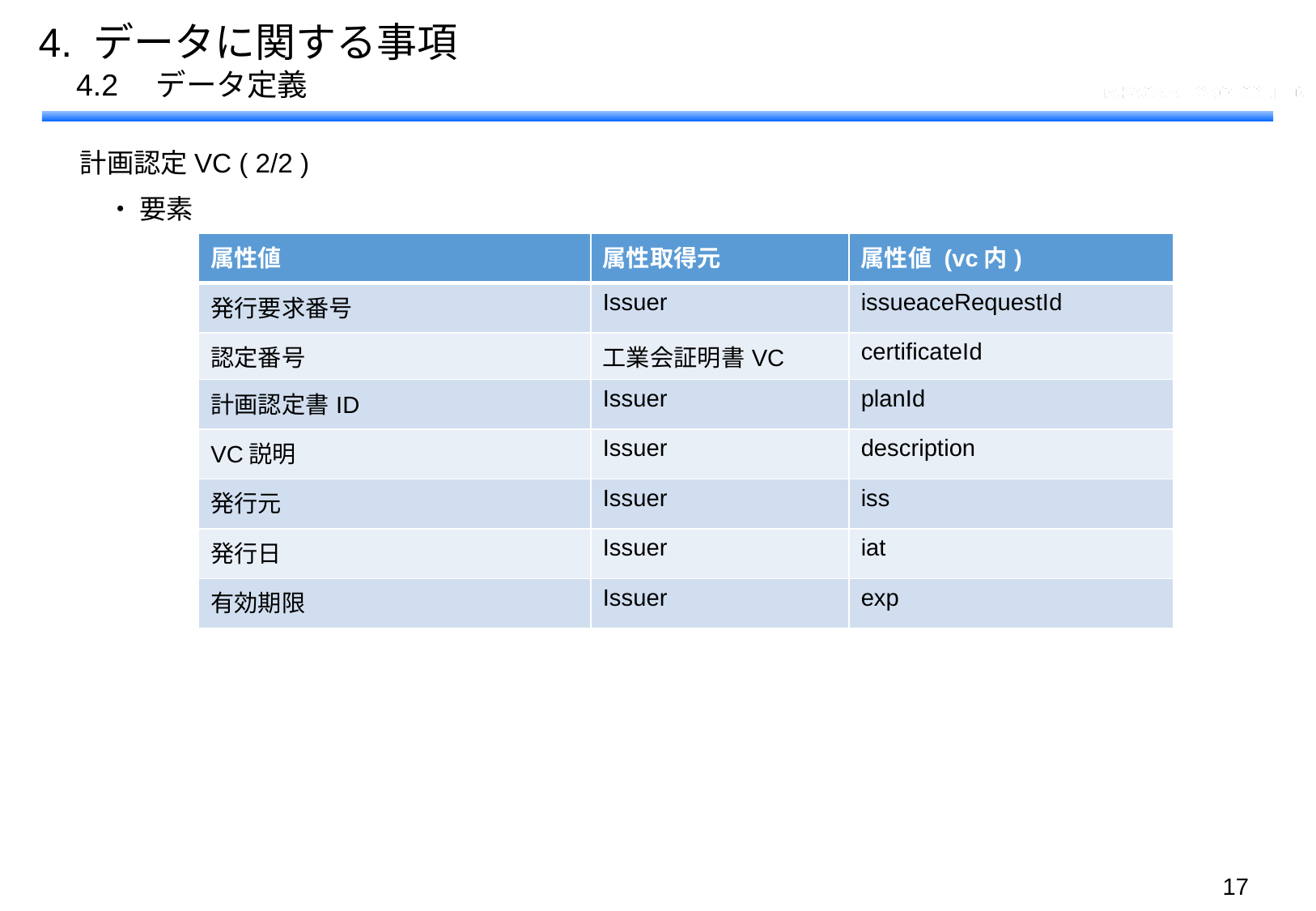

4. データに関する事項
　4.2　データ定義
　計画認定VC ( 2/2 )
　　・ 要素
| 属性値 | 属性取得元 | 属性値 (vc内) |
| --- | --- | --- |
| 発行要求番号 | Issuer | issueaceRequestId |
| 認定番号 | 工業会証明書VC | certificateId |
| 計画認定書ID | Issuer | planId |
| VC説明 | Issuer | description |
| 発行元 | Issuer | iss |
| 発行日 | Issuer | iat |
| 有効期限 | Issuer | exp |
17